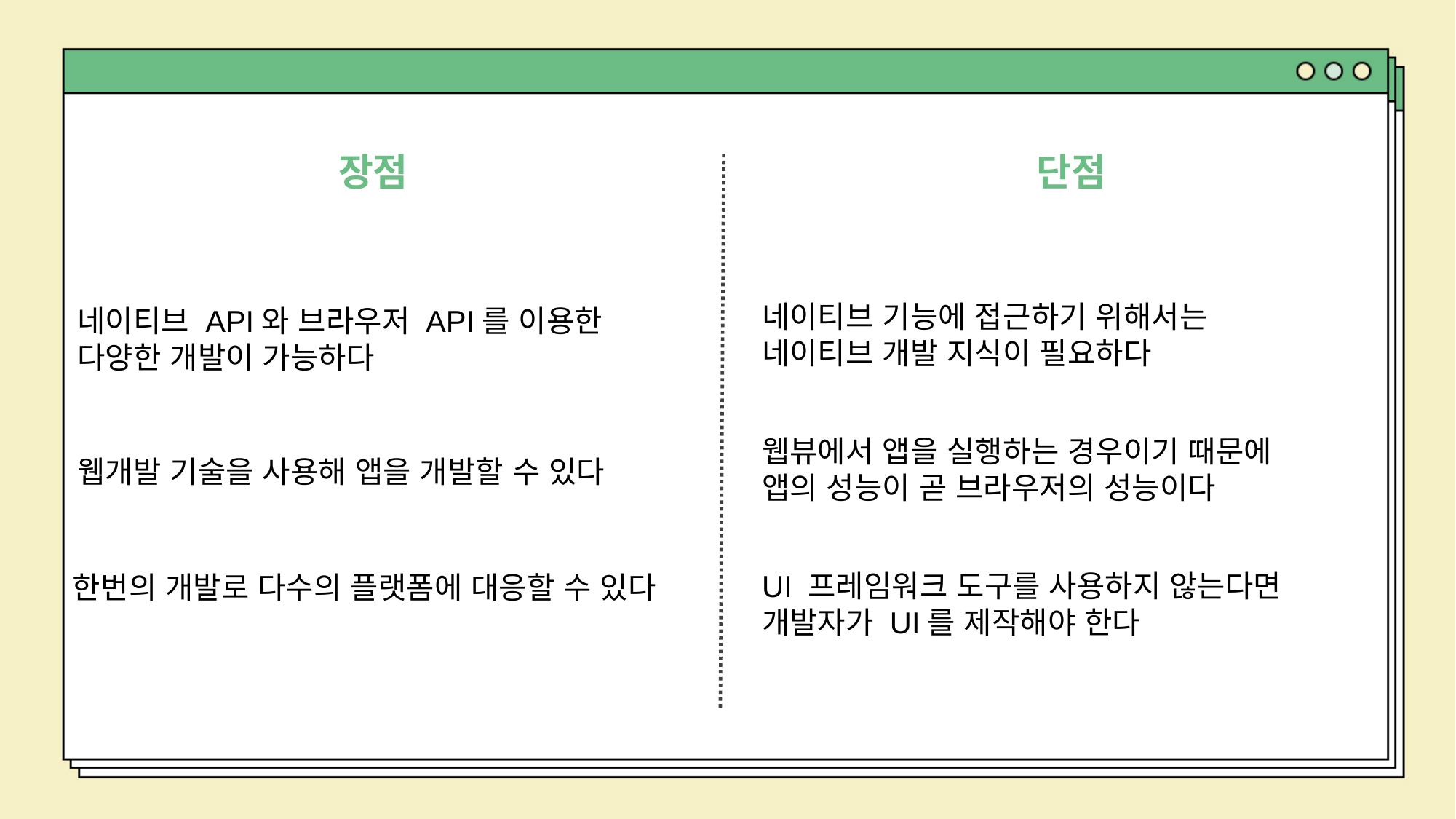

장점
단점
네이티브 기능에 접근하기 위해서는
네이티브 개발 지식이 필요하다
네이티브 API와 브라우저 API를 이용한
다양한 개발이 가능하다
웹뷰에서 앱을 실행하는 경우이기 때문에
앱의 성능이 곧 브라우저의 성능이다
웹개발 기술을 사용해 앱을 개발할 수 있다
UI 프레임워크 도구를 사용하지 않는다면
개발자가 UI를 제작해야 한다
한번의 개발로 다수의 플랫폼에 대응할 수 있다